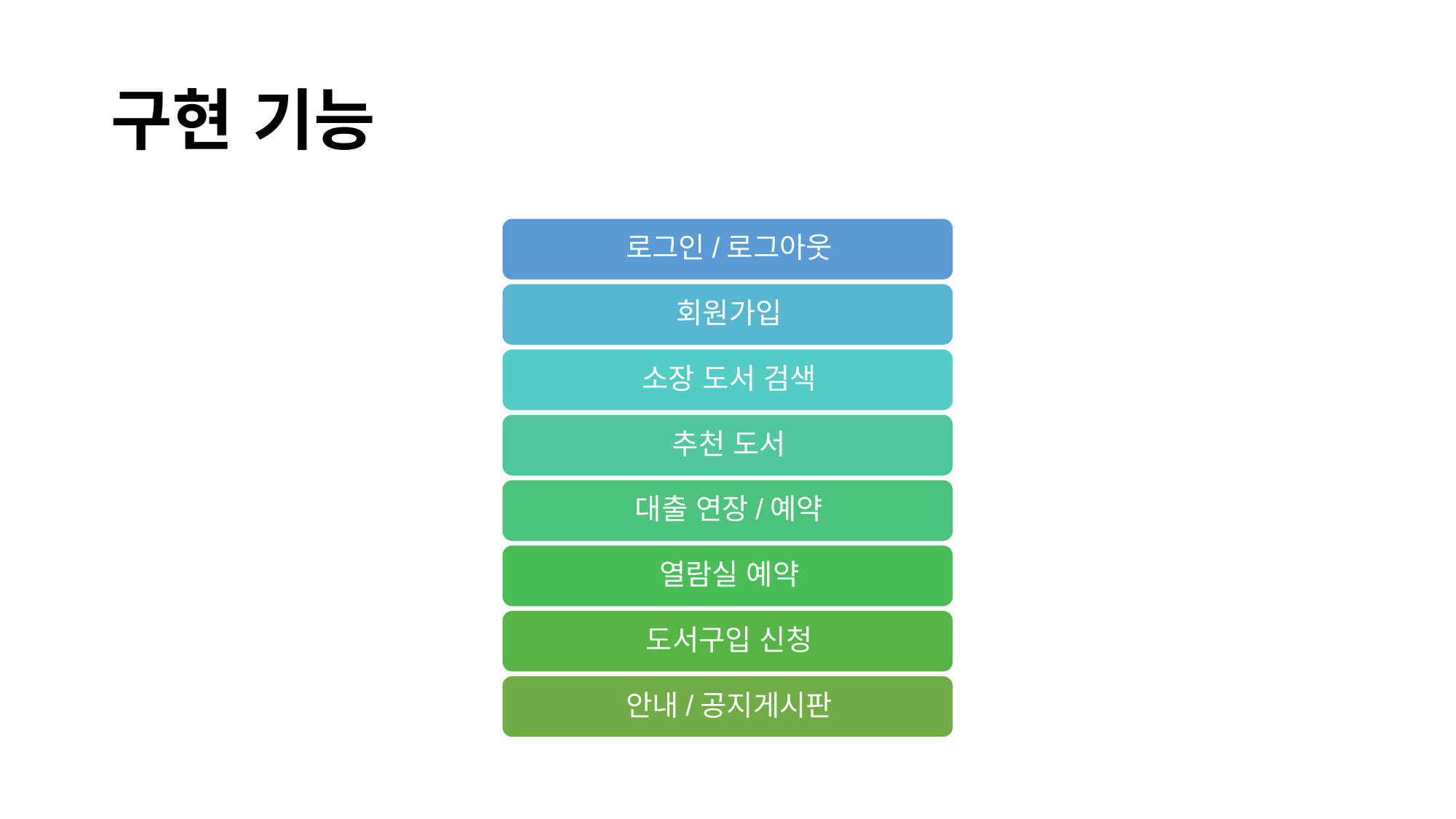

# 구현 기능
로그인/로그아웃
회원가입
소장 도서 검색
추천 도서
대출 연장/예약
열람실 예약
도서구입 신청
안내/공지게시판